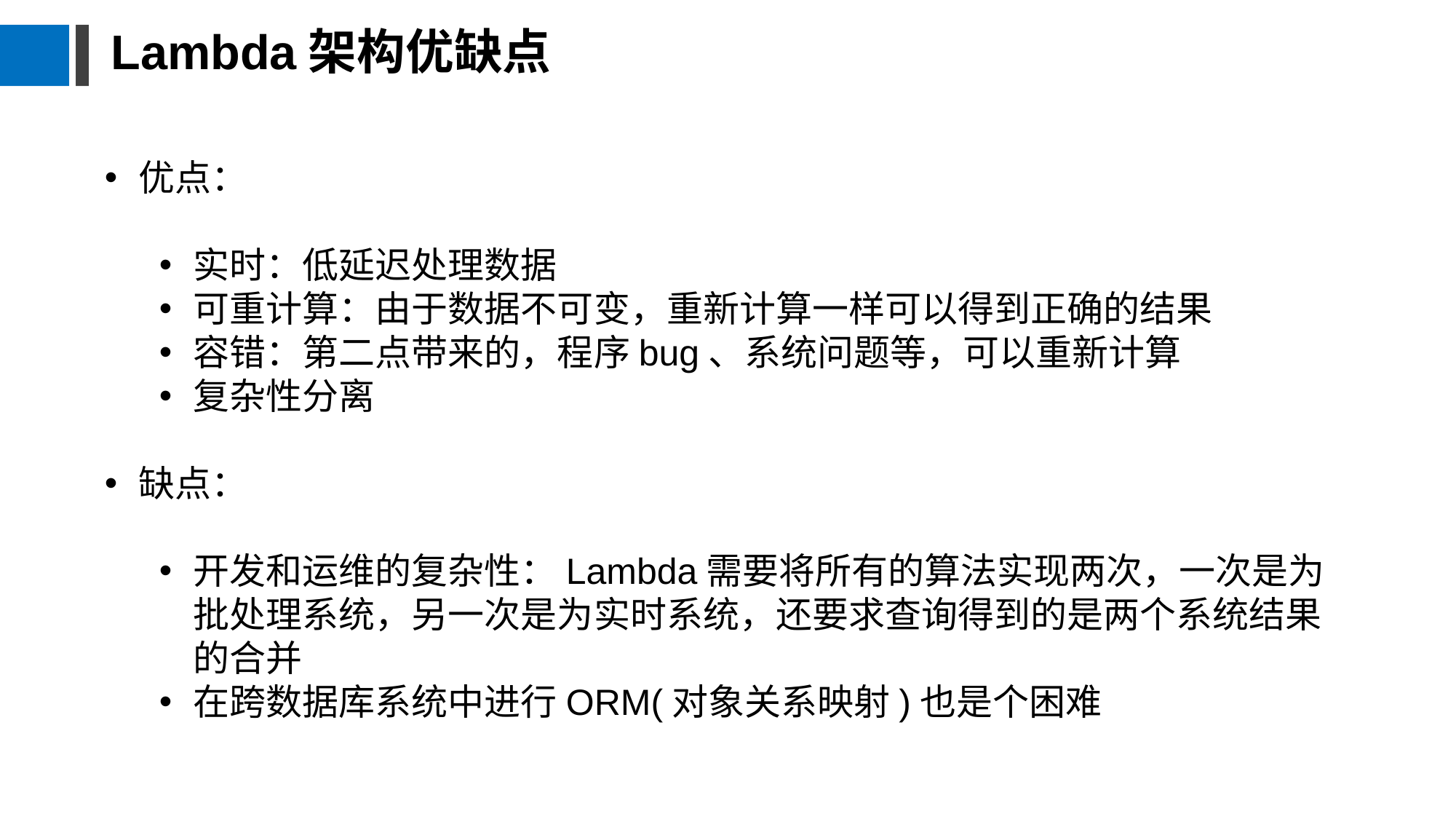

Lambda架构优缺点
优点：

实时：低延迟处理数据
可重计算：由于数据不可变，重新计算一样可以得到正确的结果
容错：第二点带来的，程序bug、系统问题等，可以重新计算
复杂性分离

缺点：

开发和运维的复杂性：Lambda需要将所有的算法实现两次，一次是为批处理系统，另一次是为实时系统，还要求查询得到的是两个系统结果的合并
在跨数据库系统中进行ORM(对象关系映射)也是个困难